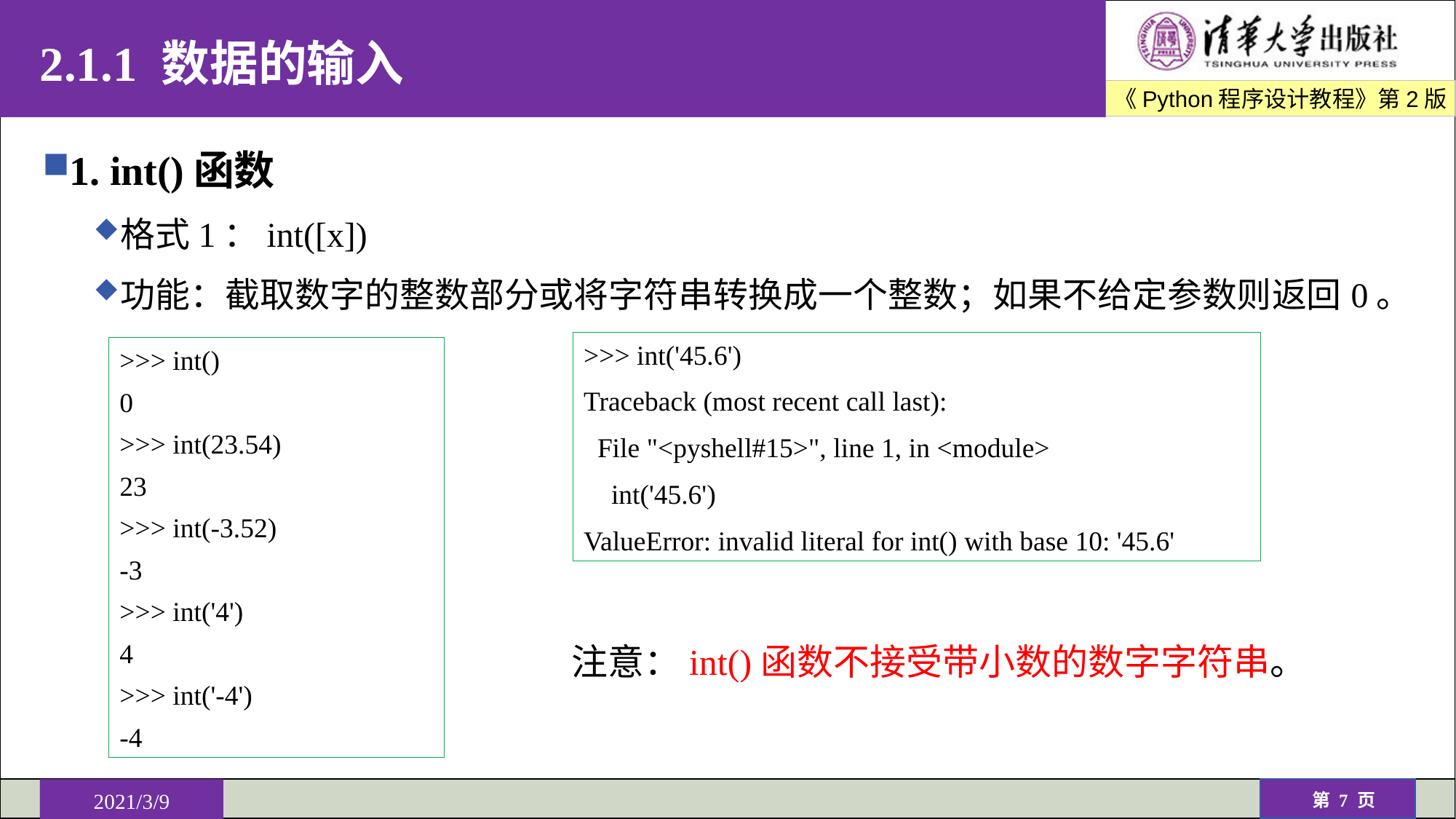

# 2.1.1 数据的输入
1. int()函数
格式1：int([x])
功能：截取数字的整数部分或将字符串转换成一个整数；如果不给定参数则返回0。
>>> int('45.6')
Traceback (most recent call last):
  File "<pyshell#15>", line 1, in <module>
    int('45.6')
ValueError: invalid literal for int() with base 10: '45.6'
>>> int()
0
>>> int(23.54)
23
>>> int(-3.52)
-3
>>> int('4')
4
>>> int('-4')
-4
注意：int()函数不接受带小数的数字字符串。